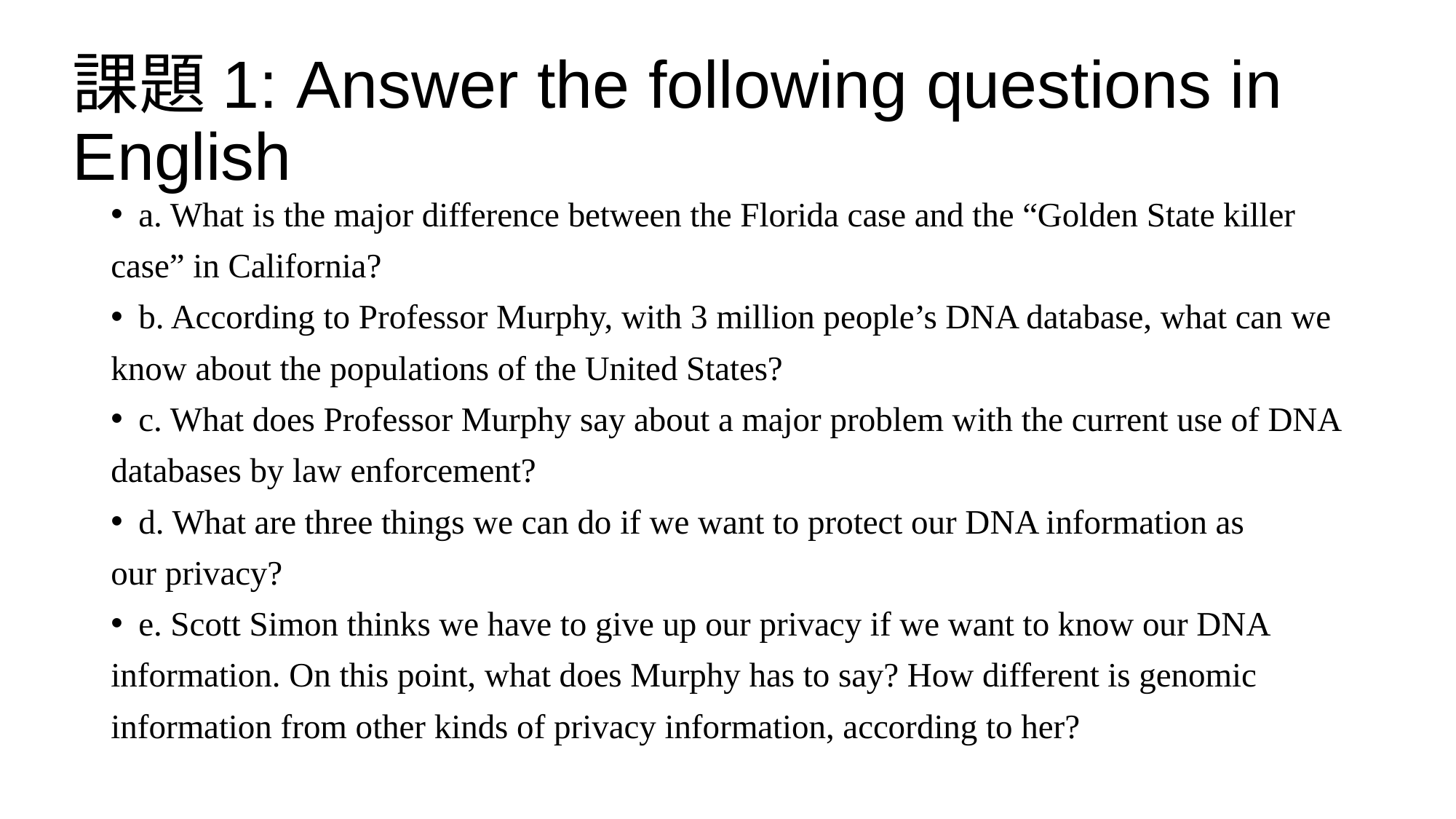

# 課題1: Answer the following questions in English
a. What is the major difference between the Florida case and the “Golden State killer
case” in California?
b. According to Professor Murphy, with 3 million people’s DNA database, what can we
know about the populations of the United States?
c. What does Professor Murphy say about a major problem with the current use of DNA
databases by law enforcement?
d. What are three things we can do if we want to protect our DNA information as
our privacy?
e. Scott Simon thinks we have to give up our privacy if we want to know our DNA
information. On this point, what does Murphy has to say? How different is genomic
information from other kinds of privacy information, according to her?